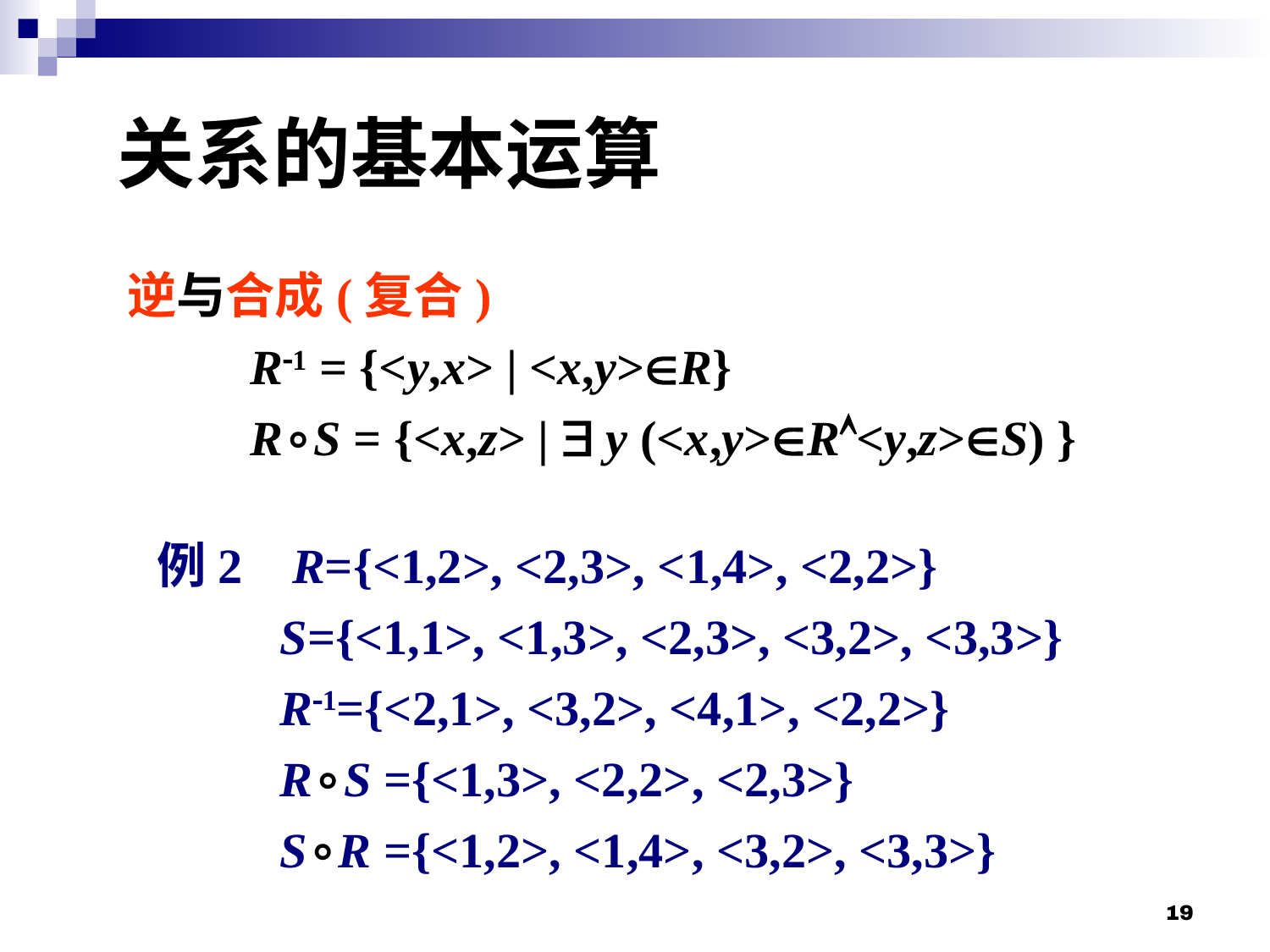

# 关系的基本运算
逆与合成(复合)
          R−1 = {<y,x> | <x,y>∈R}
          R∘S = {<x,z> | ∃ y (<x,y>∈R∧<y,z>∈S) }
例2    R={<1,2>, <2,3>, <1,4>, <2,2>}
          S={<1,1>, <1,3>, <2,3>, <3,2>, <3,3>}
          R−1={<2,1>, <3,2>, <4,1>, <2,2>}
          R∘S ={<1,3>, <2,2>, <2,3>}
          S∘R ={<1,2>, <1,4>, <3,2>, <3,3>}
19